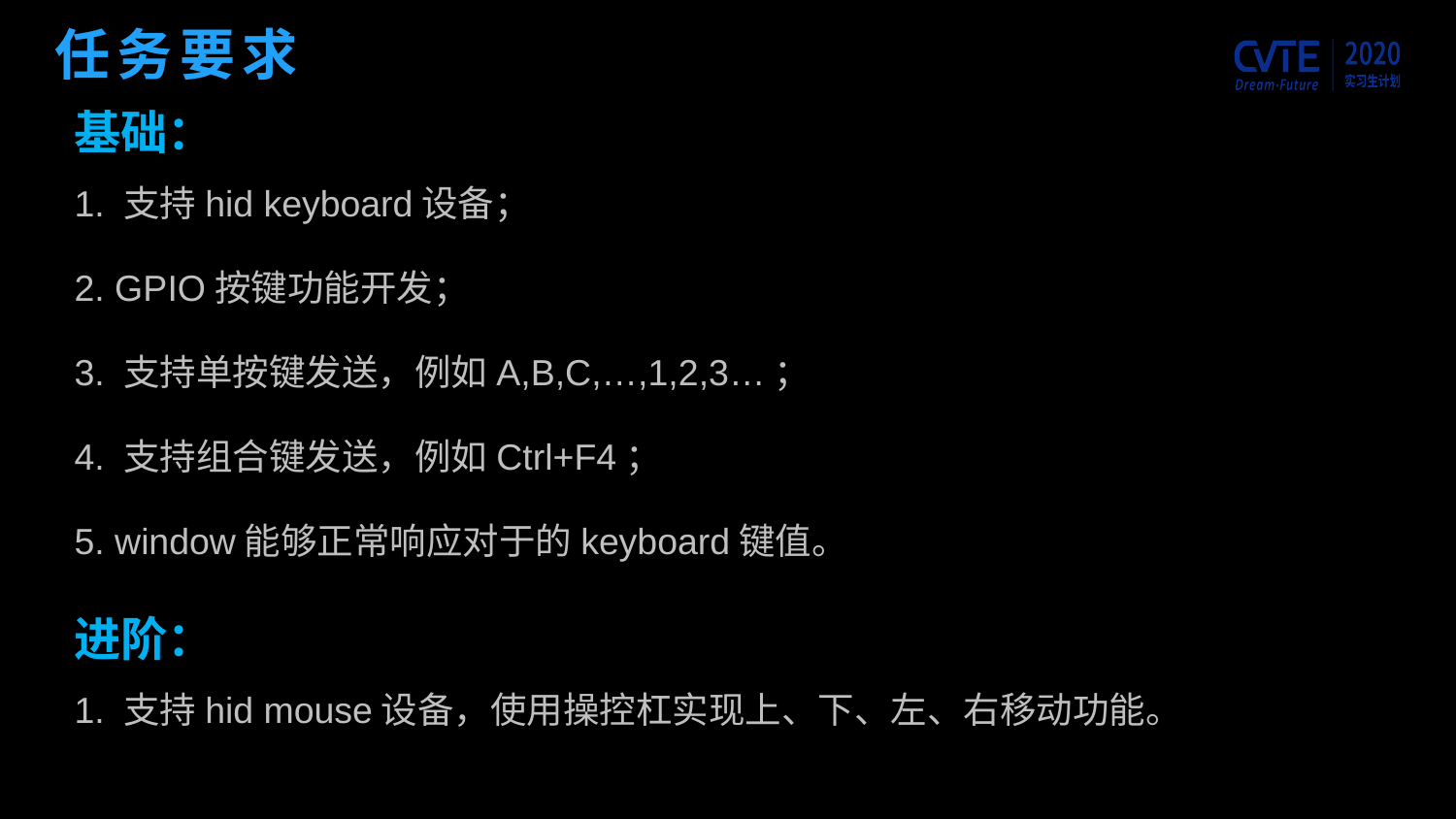

# 任务要求
基础：
1. 支持hid keyboard设备；
2. GPIO按键功能开发；
3. 支持单按键发送，例如A,B,C,…,1,2,3…；
4. 支持组合键发送，例如Ctrl+F4；
5. window能够正常响应对于的keyboard键值。
进阶：
1. 支持hid mouse设备，使用操控杠实现上、下、左、右移动功能。